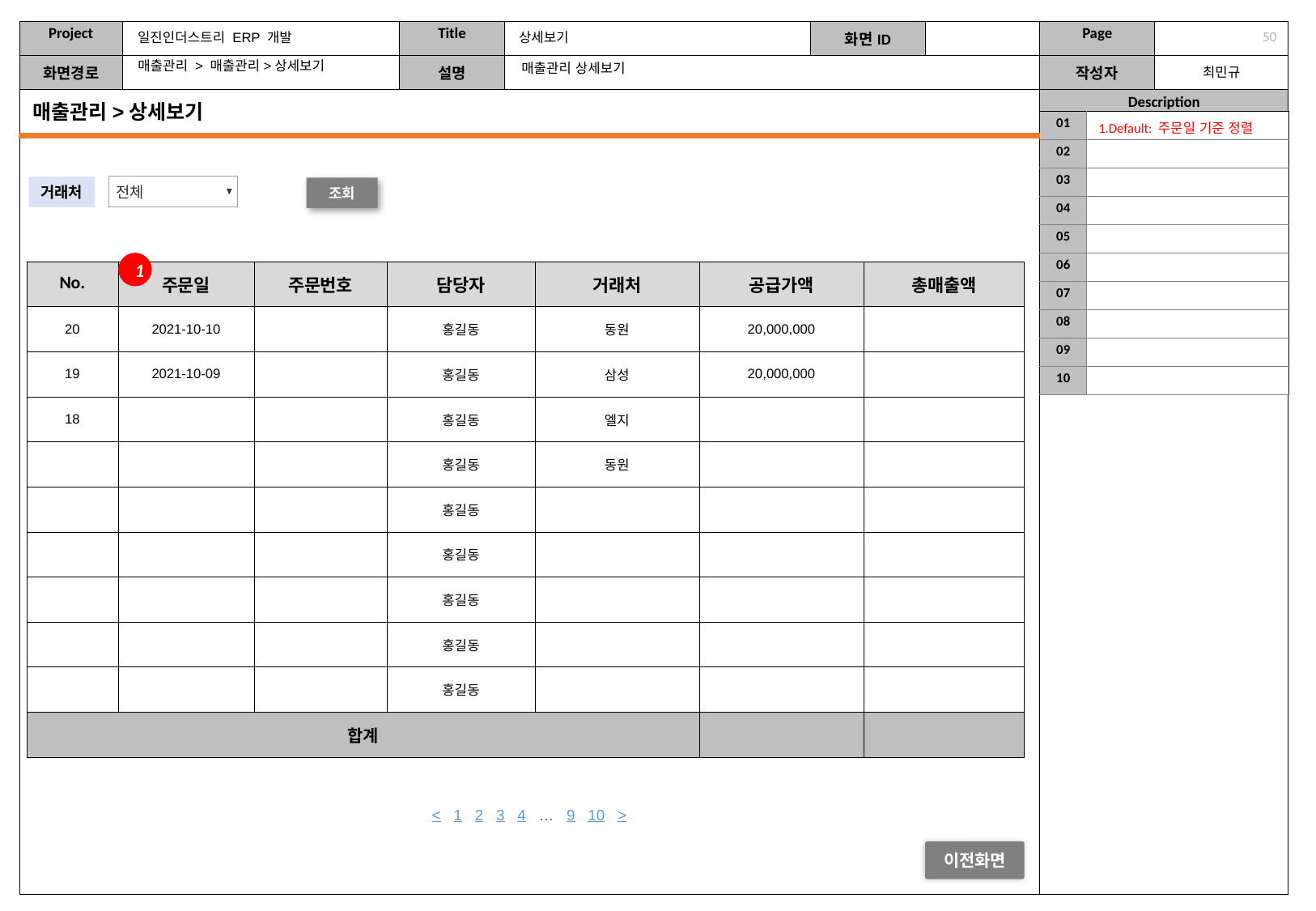

일진인더스트리 ERP 개발

상세보기
50
매출관리 > 매출관리>상세보기

매출관리 상세보기
매출관리>상세보기
| 01 | 1.Default: 주문일 기준 정렬 |
| --- | --- |
| 02 |  |
| 03 |  |
| 04 |  |
| 05 |  |
| 06 |  |
| 07 |  |
| 08 |  |
| 09 |  |
| 10 |  |
전체

거래처
조회
1
| No. | 주문일 | 주문번호 | 담당자 | 거래처 | 공급가액 | 총매출액 |
| --- | --- | --- | --- | --- | --- | --- |
| 20 | 2021-10-10 |  | 홍길동 | 동원 | 20,000,000 |  |
| 19 | 2021-10-09 |  | 홍길동 | 삼성 | 20,000,000 |  |
| 18 |  |  | 홍길동 | 엘지 |  |  |
|  |  |  | 홍길동 | 동원 |  |  |
|  |  |  | 홍길동 |  |  |  |
|  |  |  | 홍길동 |  |  |  |
|  |  |  | 홍길동 |  |  |  |
|  |  |  | 홍길동 |  |  |  |
|  |  |  | 홍길동 |  |  |  |
| 합계 |  |  |  |  |  |  |
<   1   2   3   4   …   9   10   >
이전화면